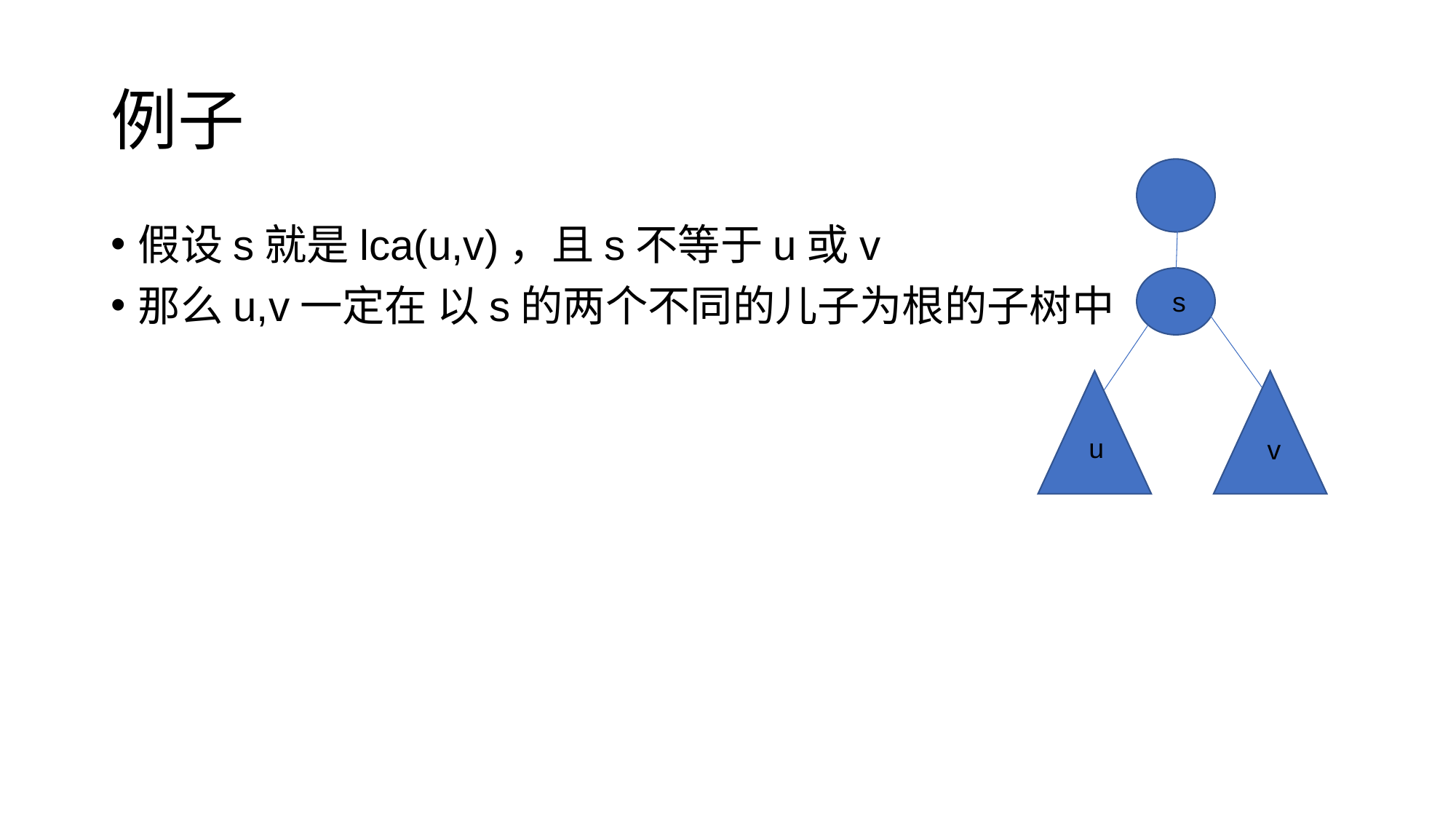

# 例子

假设s就是lca(u,v)，且s不等于u或v
那么u,v一定在 以s的两个不同的儿子为根的子树中

s

u
v